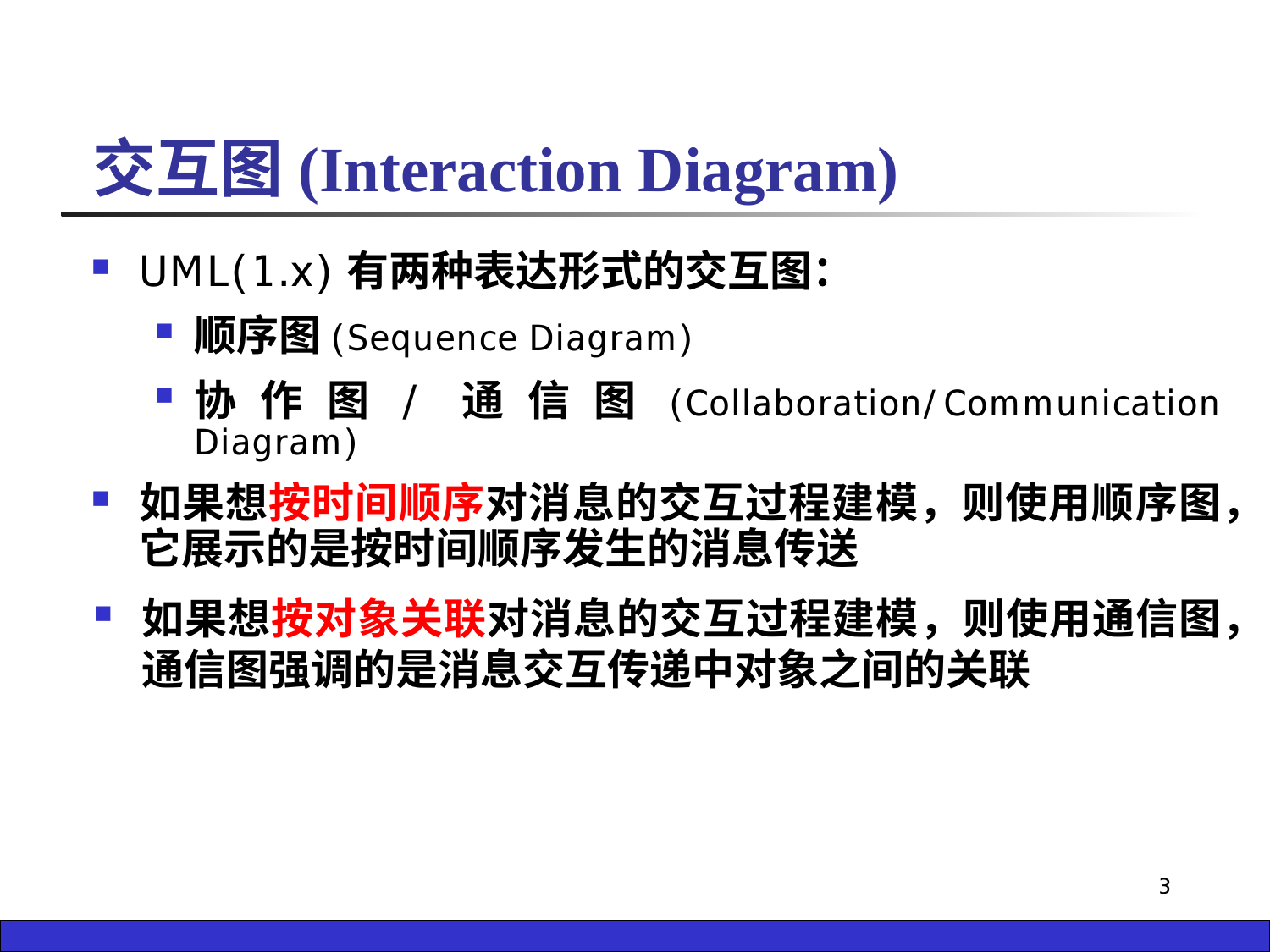

交互图(Interaction Diagram)
UML(1.x)有两种表达形式的交互图：
顺序图(Sequence Diagram)
协作图/通信图(Collaboration/Communication Diagram)
如果想按时间顺序对消息的交互过程建模，则使用顺序图，它展示的是按时间顺序发生的消息传送
如果想按对象关联对消息的交互过程建模，则使用通信图，通信图强调的是消息交互传递中对象之间的关联

3